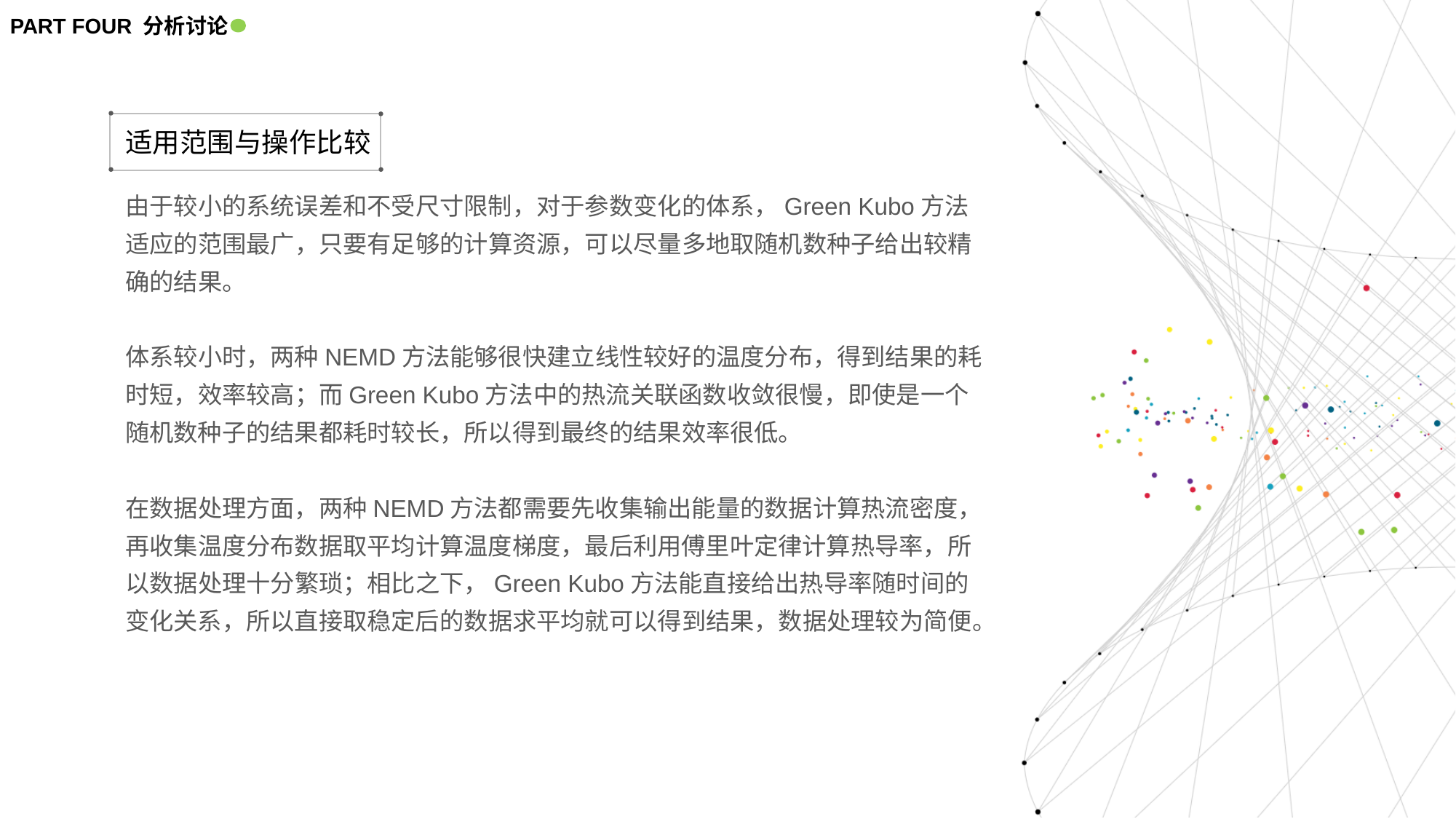

PART FOUR 分析讨论

适用范围与操作比较
由于较小的系统误差和不受尺寸限制，对于参数变化的体系，Green Kubo方法适应的范围最广，只要有足够的计算资源，可以尽量多地取随机数种子给出较精确的结果。

体系较小时，两种NEMD方法能够很快建立线性较好的温度分布，得到结果的耗时短，效率较高；而Green Kubo方法中的热流关联函数收敛很慢，即使是一个随机数种子的结果都耗时较长，所以得到最终的结果效率很低。

在数据处理方面，两种NEMD方法都需要先收集输出能量的数据计算热流密度，再收集温度分布数据取平均计算温度梯度，最后利用傅里叶定律计算热导率，所以数据处理十分繁琐；相比之下，Green Kubo方法能直接给出热导率随时间的变化关系，所以直接取稳定后的数据求平均就可以得到结果，数据处理较为简便。